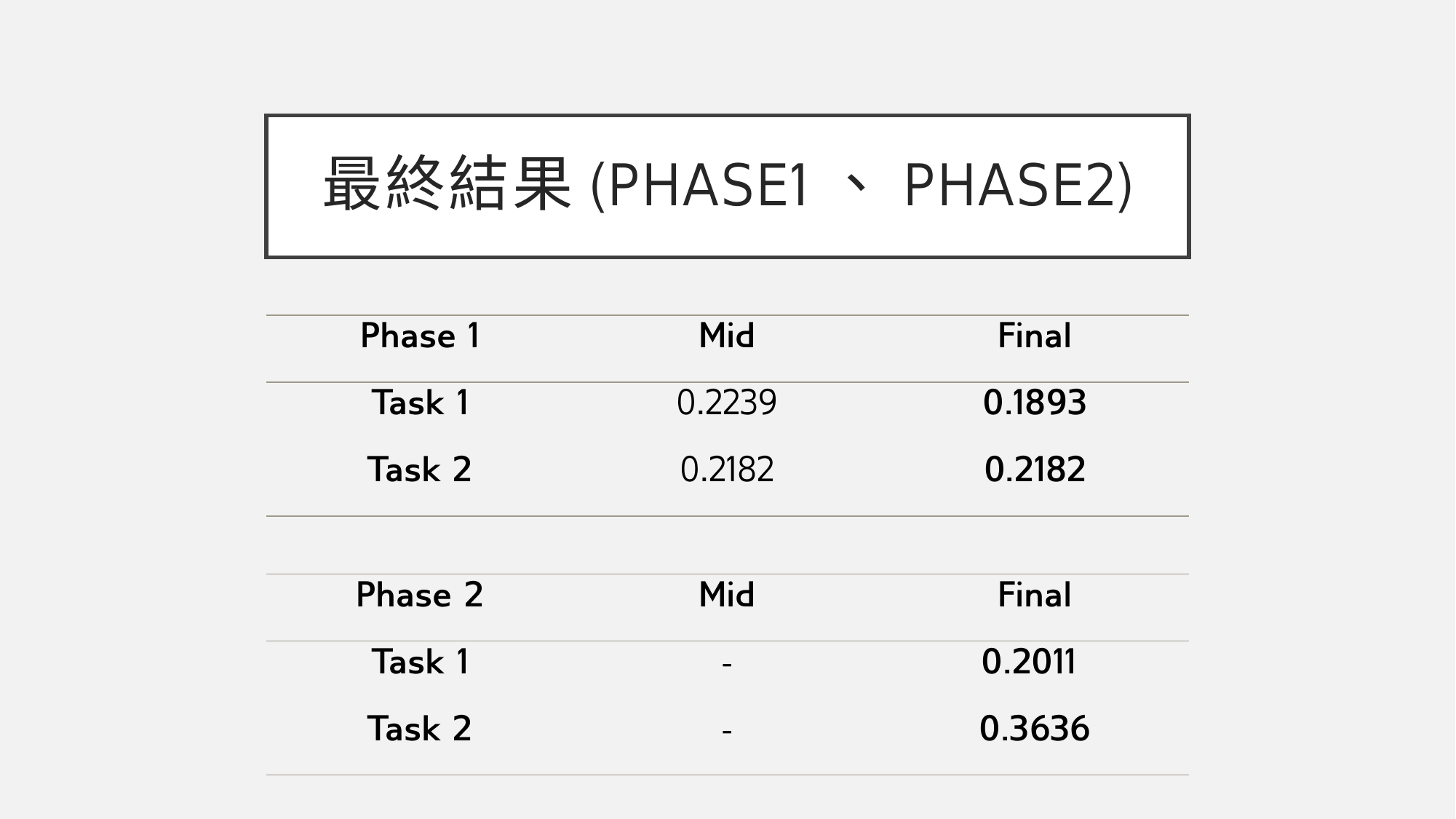

# 最終結果(Phase1、phase2)
| Phase 1 | Mid | Final |
| --- | --- | --- |
| Task 1 | 0.2239 | 0.1893 |
| Task 2 | 0.2182 | 0.2182 |
| Phase 2 | Mid | Final |
| --- | --- | --- |
| Task 1 | - | 0.2011 |
| Task 2 | - | 0.3636 |